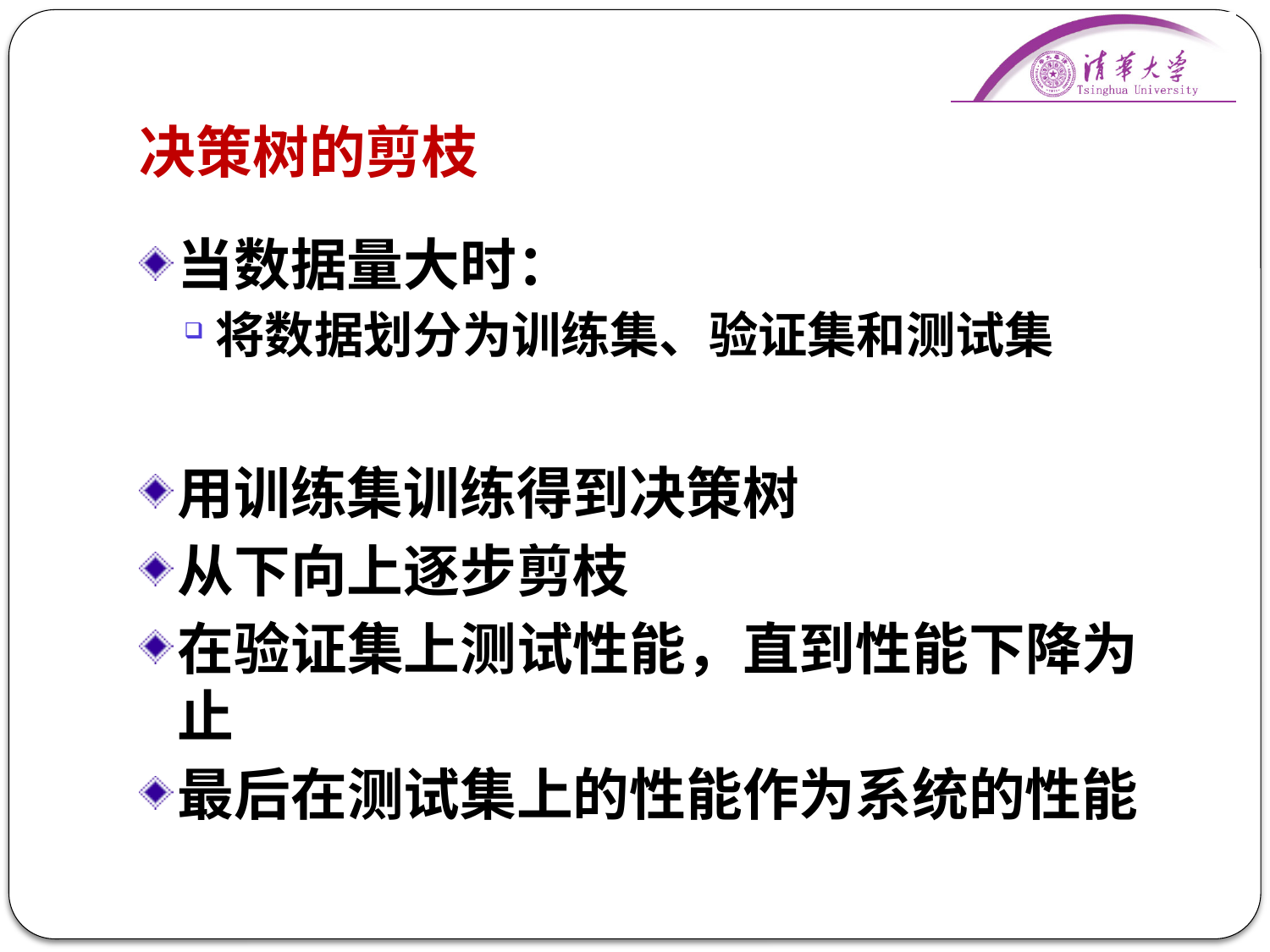

# 决策树的剪枝
当数据量大时：
将数据划分为训练集、验证集和测试集

用训练集训练得到决策树
从下向上逐步剪枝
在验证集上测试性能，直到性能下降为止
最后在测试集上的性能作为系统的性能
89